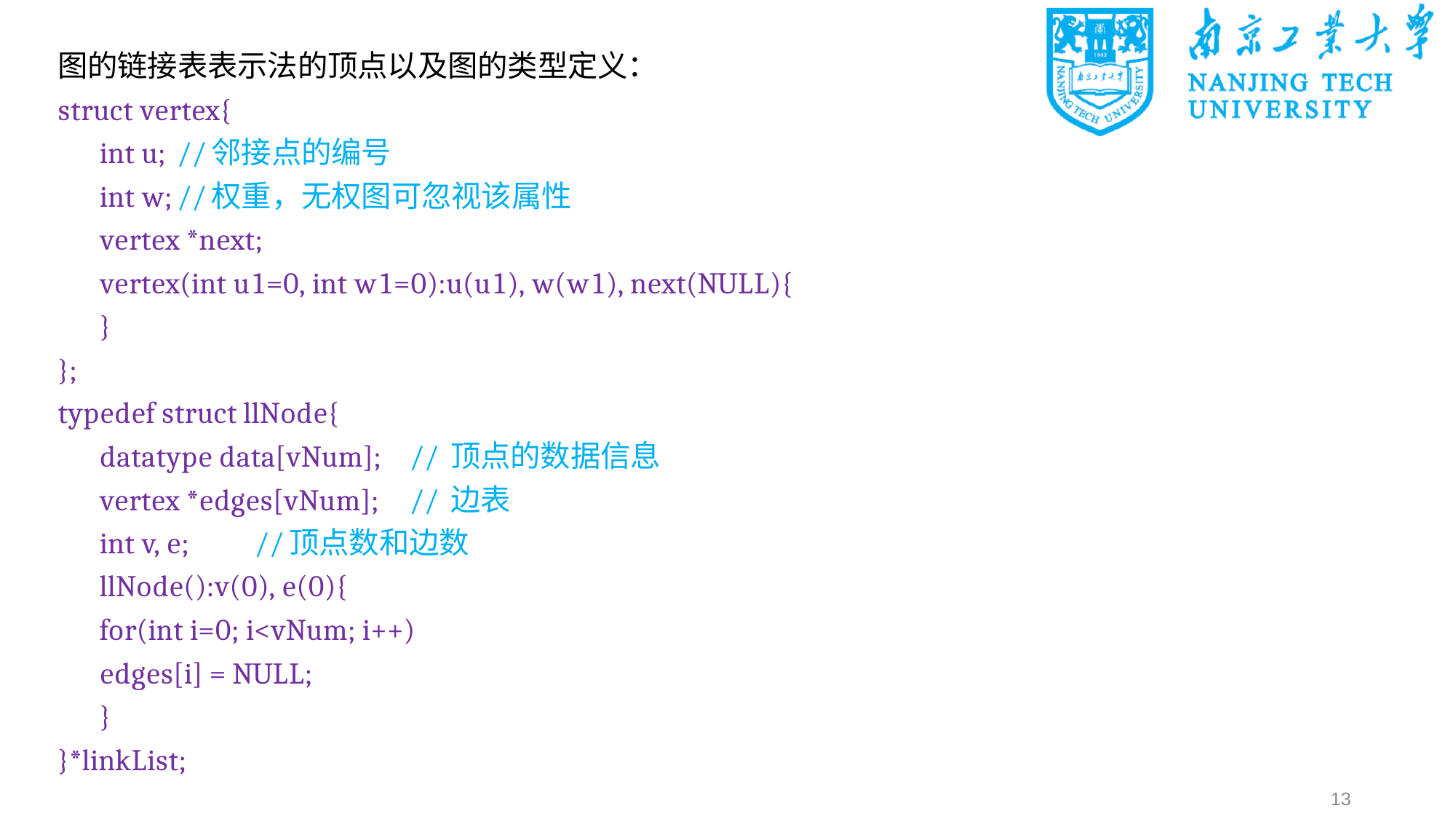

图的链接表表示法的顶点以及图的类型定义：
struct vertex{
	int u;				//邻接点的编号
	int w;				//权重，无权图可忽视该属性
	vertex *next;
	vertex(int u1=0, int w1=0):u(u1), w(w1), next(NULL){
	}
};
typedef struct llNode{
	datatype data[vNum];	// 顶点的数据信息
	vertex *edges[vNum];	// 边表
	int v, e;				//顶点数和边数
	llNode():v(0), e(0){
		for(int i=0; i<vNum; i++)
			edges[i] = NULL;
	}
}*linkList;
13